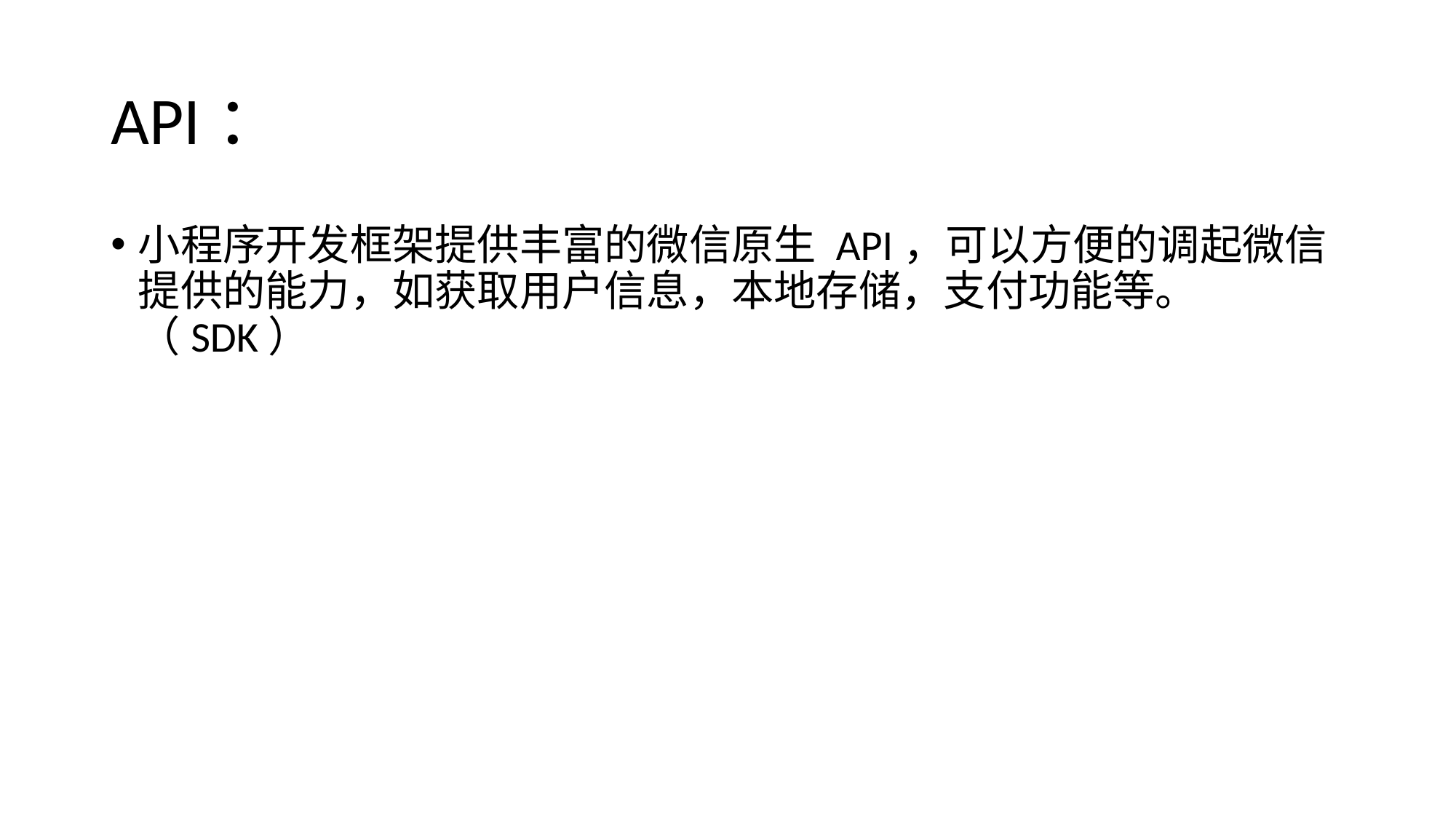

# API：
小程序开发框架提供丰富的微信原生 API，可以方便的调起微信提供的能力，如获取用户信息，本地存储，支付功能等。（SDK）